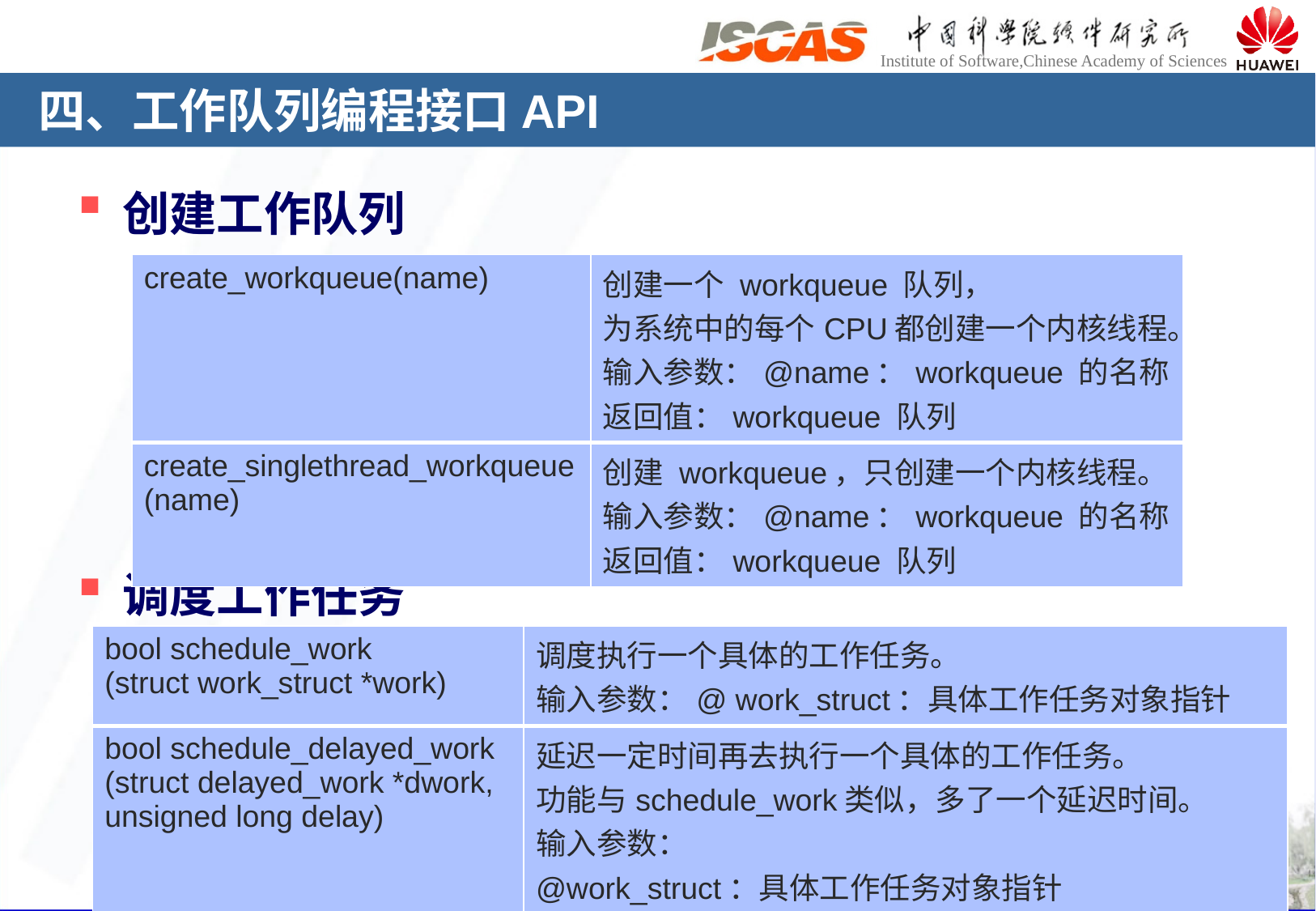

# 四、工作队列编程接口API
创建工作队列

调度工作任务

| create\_workqueue(name) | 创建一个 workqueue 队列， 为系统中的每个CPU都创建一个内核线程。 输入参数：@name：workqueue 的名称 返回值：workqueue 队列 |
| --- | --- |
| create\_singlethread\_workqueue(name) | 创建 workqueue，只创建一个内核线程。 输入参数：@name：workqueue 的名称 返回值：workqueue 队列 |
| bool schedule\_work (struct work\_struct \*work) | 调度执行一个具体的工作任务。 输入参数：@ work\_struct：具体工作任务对象指针 |
| --- | --- |
| bool schedule\_delayed\_work (struct delayed\_work \*dwork, unsigned long delay) | 延迟一定时间再去执行一个具体的工作任务。 功能与schedule\_work类似，多了一个延迟时间。 输入参数： @work\_struct：具体工作任务对象指针 @delay：延迟时间，jiffies节拍数 |